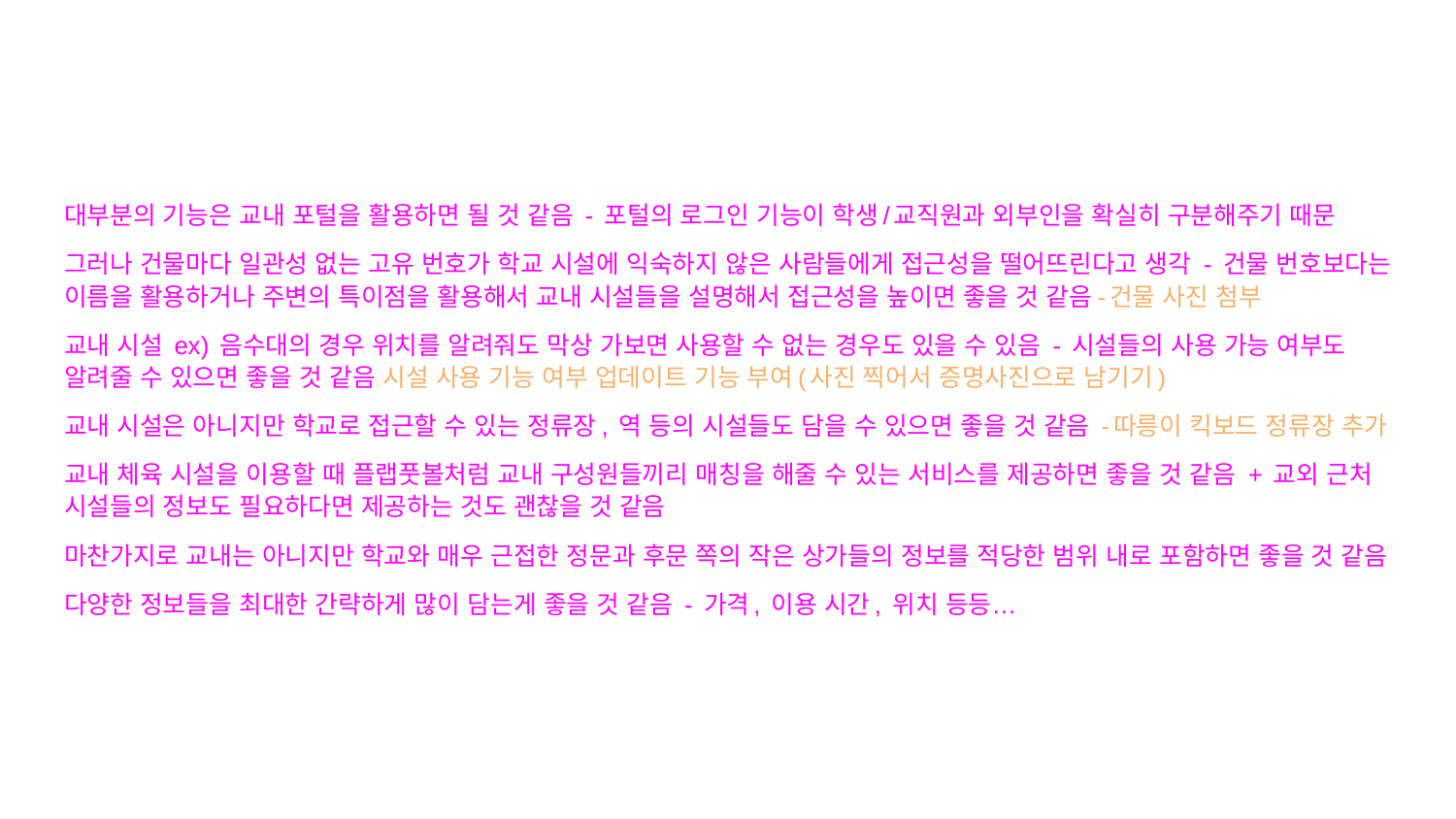

#
대부분의 기능은 교내 포털을 활용하면 될 것 같음 - 포털의 로그인 기능이 학생/교직원과 외부인을 확실히 구분해주기 때문
그러나 건물마다 일관성 없는 고유 번호가 학교 시설에 익숙하지 않은 사람들에게 접근성을 떨어뜨린다고 생각 - 건물 번호보다는 이름을 활용하거나 주변의 특이점을 활용해서 교내 시설들을 설명해서 접근성을 높이면 좋을 것 같음-건물 사진 첨부
교내 시설 ex) 음수대의 경우 위치를 알려줘도 막상 가보면 사용할 수 없는 경우도 있을 수 있음 - 시설들의 사용 가능 여부도 알려줄 수 있으면 좋을 것 같음 시설 사용 기능 여부 업데이트 기능 부여(사진 찍어서 증명사진으로 남기기)
교내 시설은 아니지만 학교로 접근할 수 있는 정류장, 역 등의 시설들도 담을 수 있으면 좋을 것 같음 -따릉이 킥보드 정류장 추가
교내 체육 시설을 이용할 때 플랩풋볼처럼 교내 구성원들끼리 매칭을 해줄 수 있는 서비스를 제공하면 좋을 것 같음 + 교외 근처 시설들의 정보도 필요하다면 제공하는 것도 괜찮을 것 같음
마찬가지로 교내는 아니지만 학교와 매우 근접한 정문과 후문 쪽의 작은 상가들의 정보를 적당한 범위 내로 포함하면 좋을 것 같음
다양한 정보들을 최대한 간략하게 많이 담는게 좋을 것 같음 - 가격, 이용 시간, 위치 등등…